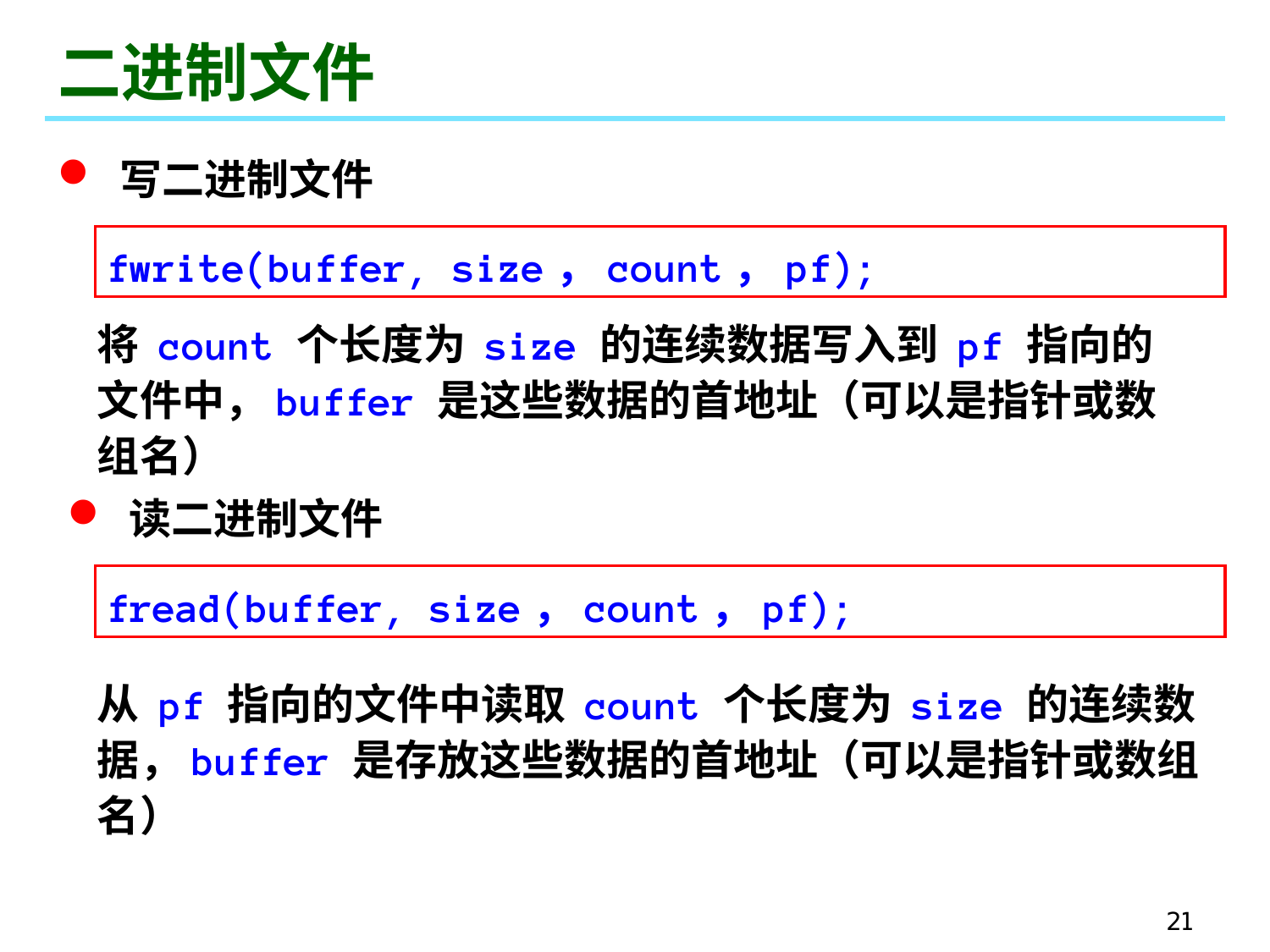

# 二进制文件
 写二进制文件
fwrite(buffer, size，count，pf);
将 count 个长度为 size 的连续数据写入到 pf 指向的文件中，buffer 是这些数据的首地址（可以是指针或数组名）
 读二进制文件
fread(buffer, size，count，pf);
从 pf 指向的文件中读取 count 个长度为 size 的连续数据，buffer 是存放这些数据的首地址（可以是指针或数组名）
21